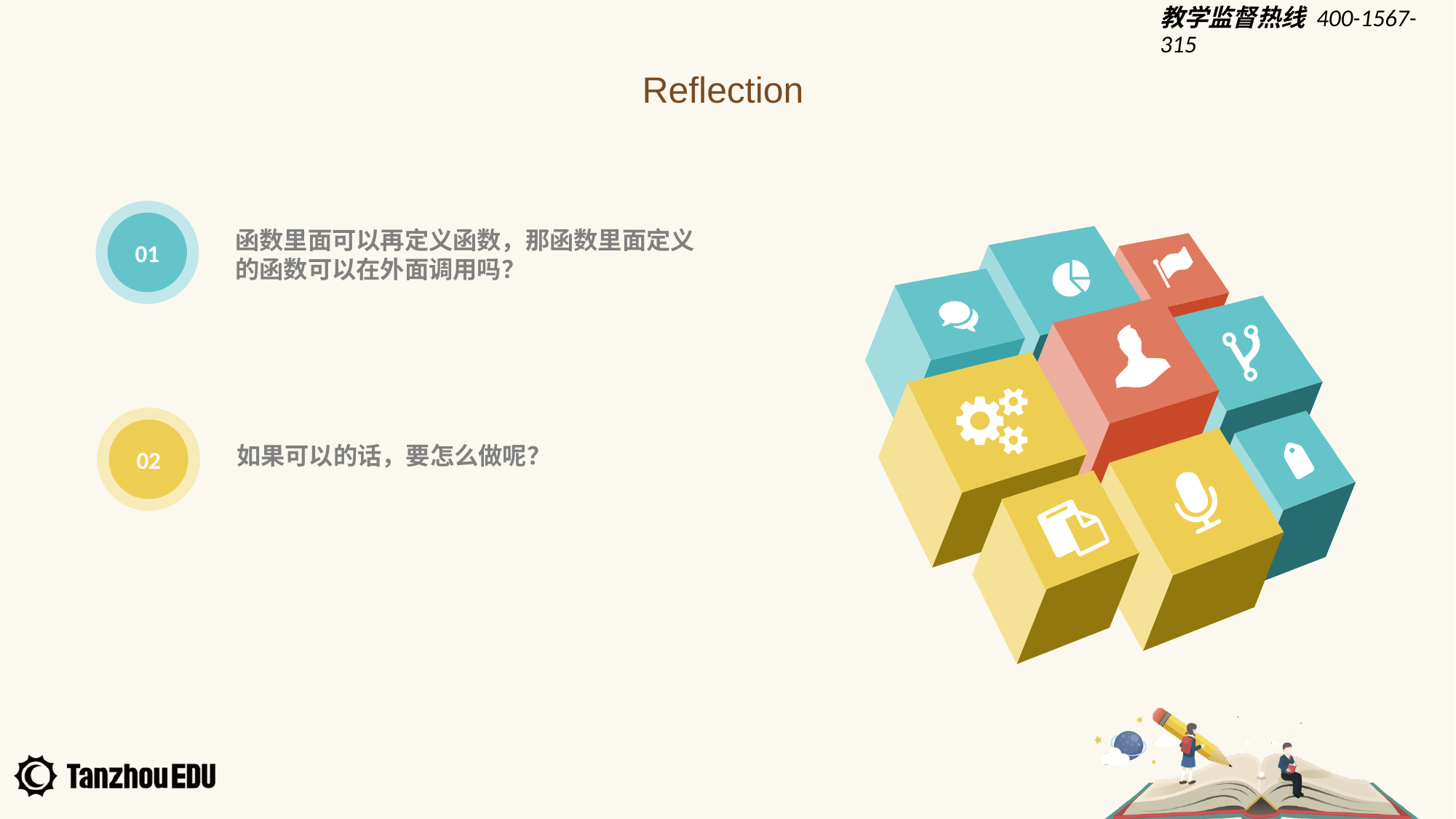

Reflection

01
函数里面可以再定义函数，那函数里面定义的函数可以在外面调用吗？

02

如果可以的话，要怎么做呢？